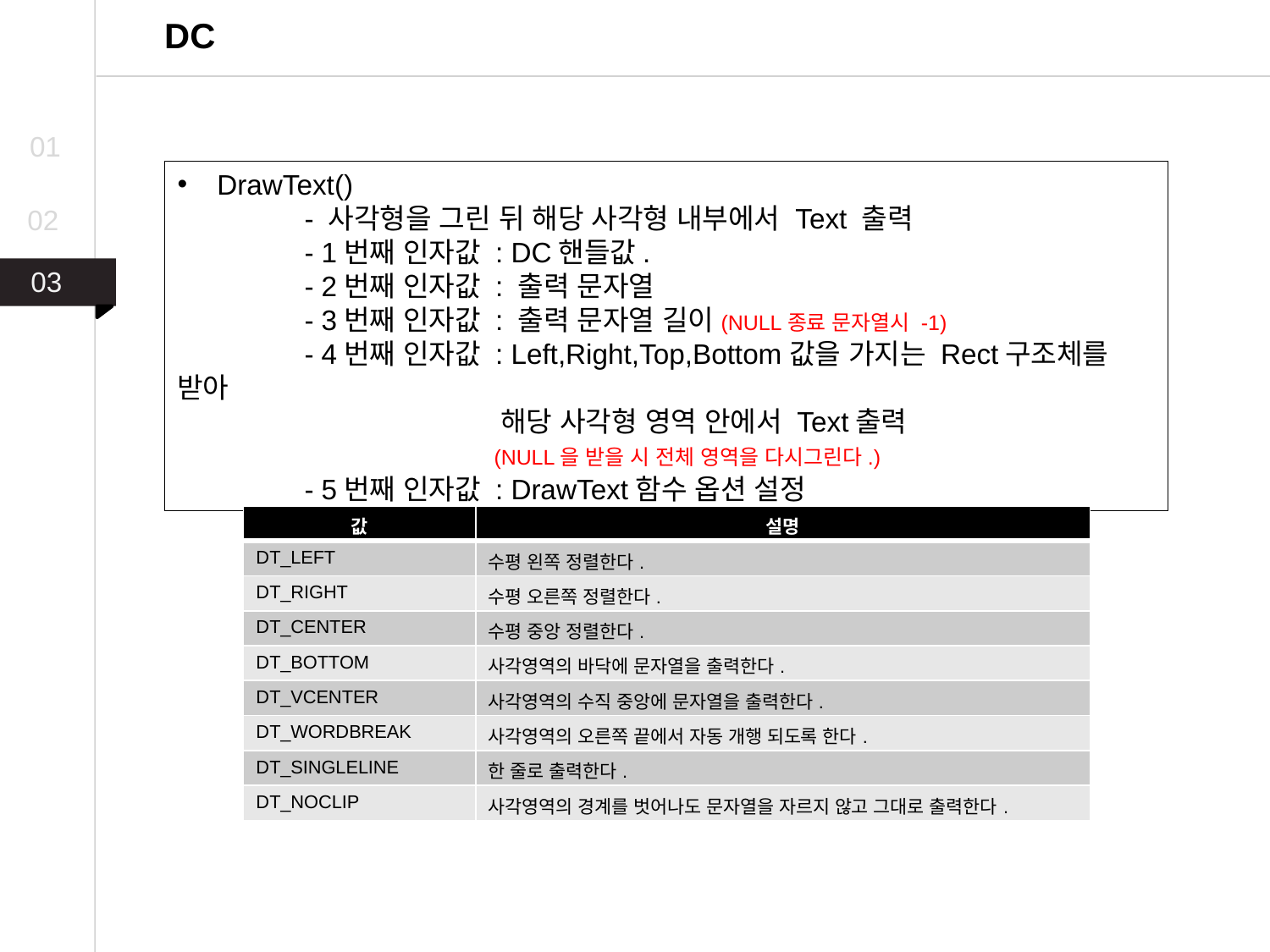

DC
01
DrawText()
	- 사각형을 그린 뒤 해당 사각형 내부에서 Text 출력
	- 1번째 인자값 : DC핸들값.
	- 2번째 인자값 : 출력 문자열
	- 3번째 인자값 : 출력 문자열 길이(NULL종료 문자열시 -1)
	- 4번째 인자값 : Left,Right,Top,Bottom값을 가지는 Rect구조체를 받아
	 	        해당 사각형 영역 안에서 Text출력
		        (NULL을 받을 시 전체 영역을 다시그린다.)
	- 5번째 인자값 : DrawText함수 옵션 설정
02
03

03
02

| 값 | 설명 |
| --- | --- |
| DT\_LEFT | 수평 왼쪽 정렬한다. |
| DT\_RIGHT | 수평 오른쪽 정렬한다. |
| DT\_CENTER | 수평 중앙 정렬한다. |
| DT\_BOTTOM | 사각영역의 바닥에 문자열을 출력한다. |
| DT\_VCENTER | 사각영역의 수직 중앙에 문자열을 출력한다. |
| DT\_WORDBREAK | 사각영역의 오른쪽 끝에서 자동 개행 되도록 한다. |
| DT\_SINGLELINE | 한 줄로 출력한다. |
| DT\_NOCLIP | 사각영역의 경계를 벗어나도 문자열을 자르지 않고 그대로 출력한다. |